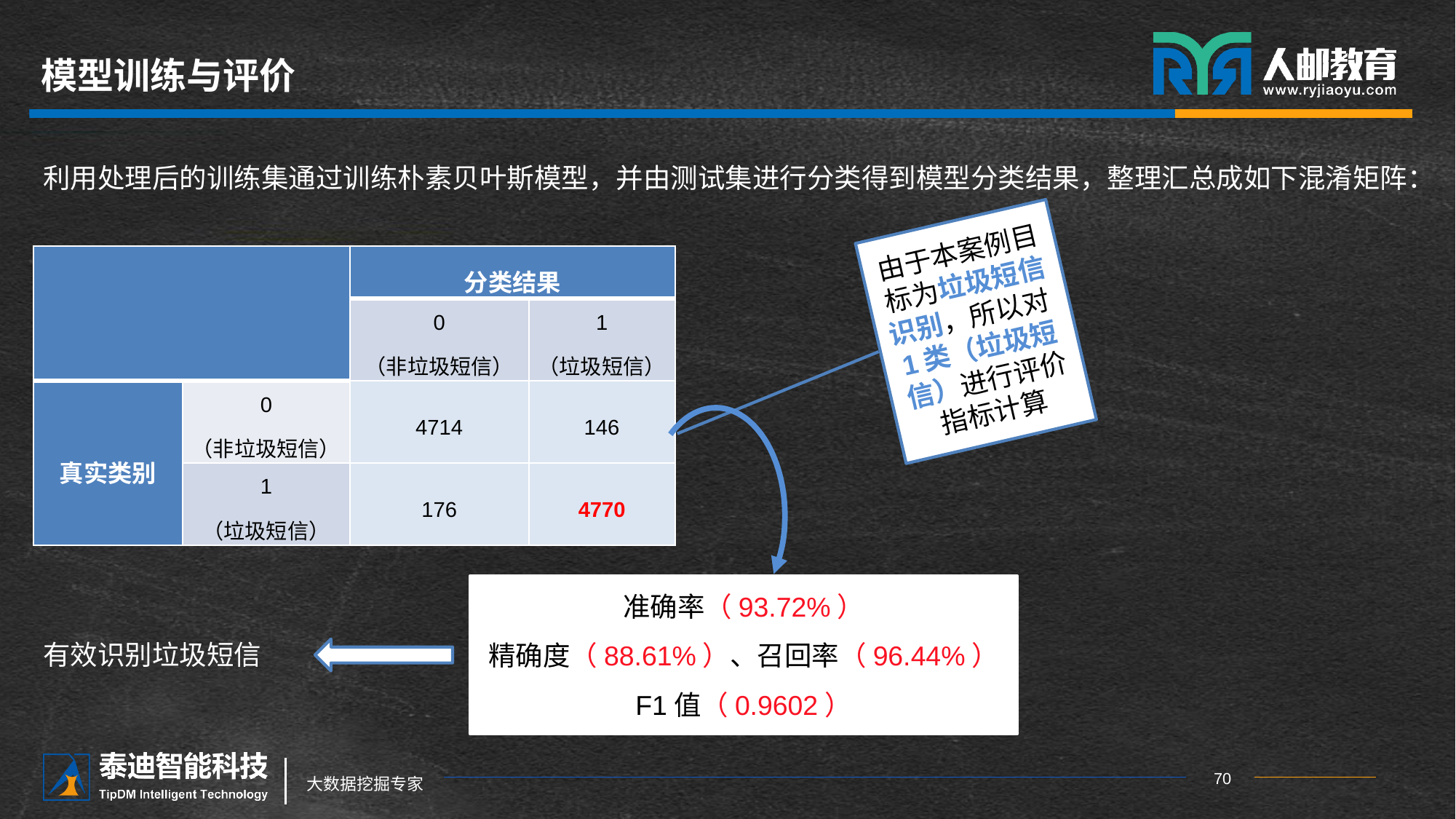

# 模型训练与评价
利用处理后的训练集通过训练朴素贝叶斯模型，并由测试集进行分类得到模型分类结果，整理汇总成如下混淆矩阵：

由于本案例目标为垃圾短信识别，所以对1类（垃圾短信）进行评价指标计算
|  |  | 分类结果 |  |
| --- | --- | --- | --- |
|  |  | 0 （非垃圾短信） | 1 （垃圾短信） |
| 真实类别 | 0 （非垃圾短信） | 4714 | 146 |
|  | 1 （垃圾短信） | 176 | 4770 |

准确率（93.72%）
精确度（88.61%）、召回率（96.44%）
F1值（0.9602）
有效识别垃圾短信